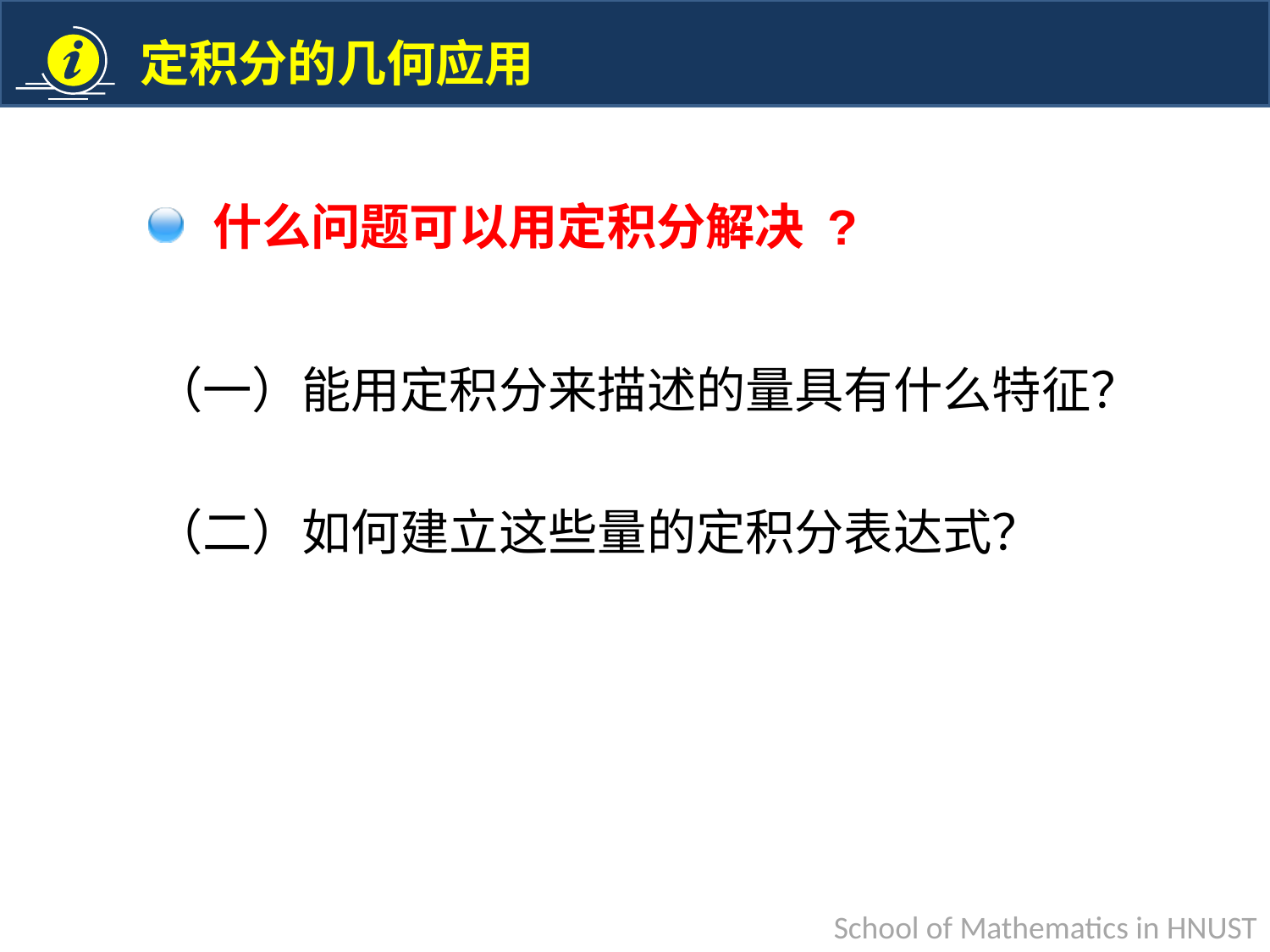

什么问题可以用定积分解决 ?
（一）能用定积分来描述的量具有什么特征？
（二）如何建立这些量的定积分表达式？